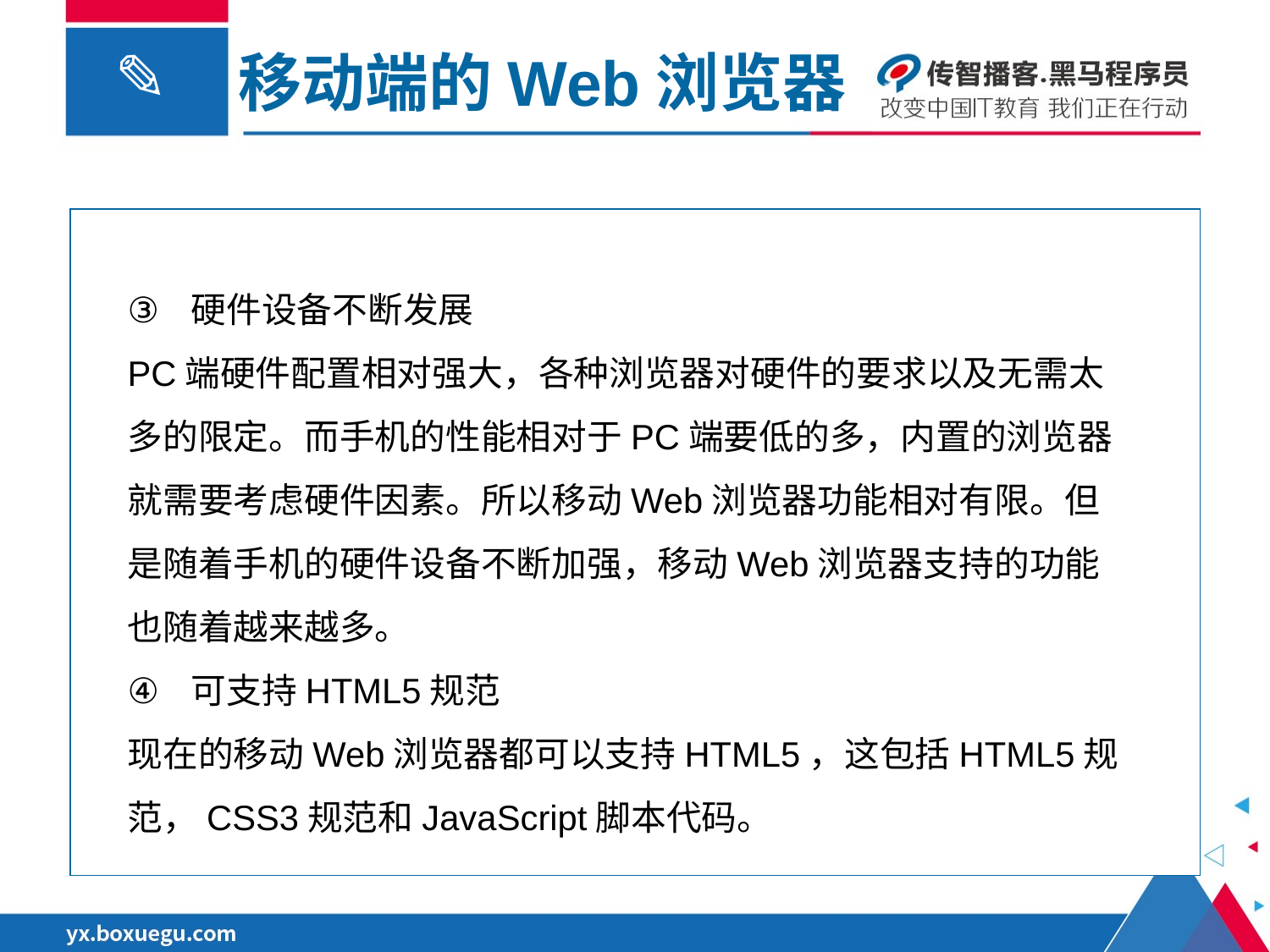

移动端的Web浏览器

硬件设备不断发展
PC端硬件配置相对强大，各种浏览器对硬件的要求以及无需太多的限定。而手机的性能相对于PC端要低的多，内置的浏览器就需要考虑硬件因素。所以移动Web浏览器功能相对有限。但是随着手机的硬件设备不断加强，移动Web浏览器支持的功能也随着越来越多。
可支持HTML5规范
现在的移动Web浏览器都可以支持HTML5，这包括HTML5规范，CSS3规范和JavaScript脚本代码。